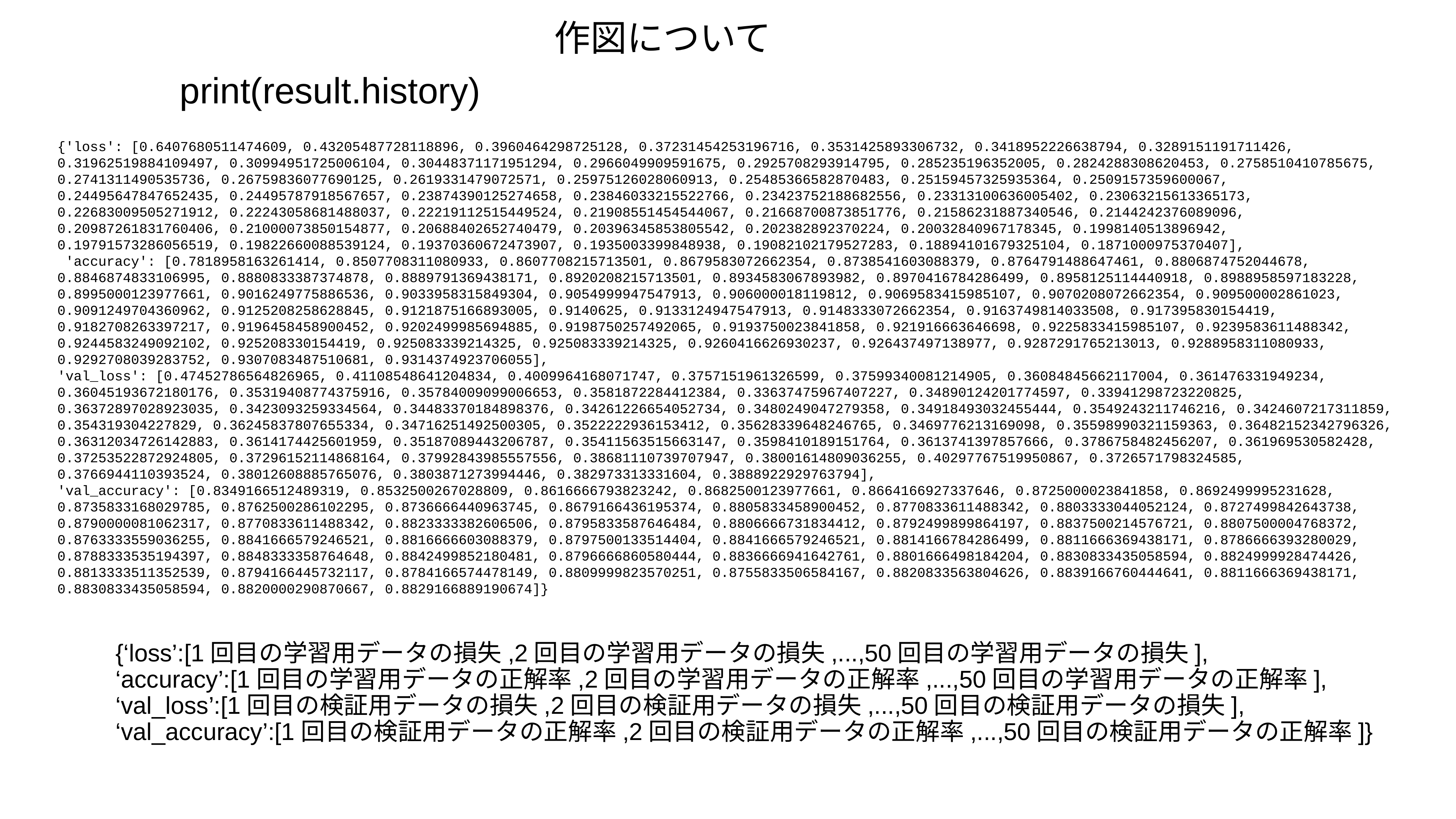

作図について
print(result.history)
{'loss': [0.6407680511474609, 0.43205487728118896, 0.3960464298725128, 0.37231454253196716, 0.3531425893306732, 0.3418952226638794, 0.3289151191711426, 0.31962519884109497, 0.30994951725006104, 0.30448371171951294, 0.2966049909591675, 0.2925708293914795, 0.285235196352005, 0.2824288308620453, 0.2758510410785675, 0.2741311490535736, 0.26759836077690125, 0.2619331479072571, 0.25975126028060913, 0.25485366582870483, 0.25159457325935364, 0.2509157359600067, 0.24495647847652435, 0.24495787918567657, 0.23874390125274658, 0.23846033215522766, 0.23423752188682556, 0.23313100636005402, 0.23063215613365173, 0.22683009505271912, 0.22243058681488037, 0.22219112515449524, 0.21908551454544067, 0.21668700873851776, 0.21586231887340546, 0.2144242376089096, 0.20987261831760406, 0.21000073850154877, 0.20688402652740479, 0.20396345853805542, 0.202382892370224, 0.20032840967178345, 0.1998140513896942, 0.19791573286056519, 0.19822660088539124, 0.19370360672473907, 0.1935003399848938, 0.19082102179527283, 0.18894101679325104, 0.1871000975370407],
 'accuracy': [0.7818958163261414, 0.8507708311080933, 0.8607708215713501, 0.8679583072662354, 0.8738541603088379, 0.8764791488647461, 0.8806874752044678, 0.8846874833106995, 0.8880833387374878, 0.8889791369438171, 0.8920208215713501, 0.8934583067893982, 0.8970416784286499, 0.8958125114440918, 0.8988958597183228, 0.8995000123977661, 0.9016249775886536, 0.9033958315849304, 0.9054999947547913, 0.906000018119812, 0.9069583415985107, 0.9070208072662354, 0.909500002861023, 0.9091249704360962, 0.9125208258628845, 0.9121875166893005, 0.9140625, 0.9133124947547913, 0.9148333072662354, 0.9163749814033508, 0.917395830154419, 0.9182708263397217, 0.9196458458900452, 0.9202499985694885, 0.9198750257492065, 0.9193750023841858, 0.921916663646698, 0.9225833415985107, 0.9239583611488342, 0.9244583249092102, 0.925208330154419, 0.925083339214325, 0.925083339214325, 0.9260416626930237, 0.926437497138977, 0.9287291765213013, 0.9288958311080933, 0.9292708039283752, 0.9307083487510681, 0.9314374923706055],
'val_loss': [0.47452786564826965, 0.41108548641204834, 0.4009964168071747, 0.3757151961326599, 0.37599340081214905, 0.36084845662117004, 0.361476331949234, 0.36045193672180176, 0.35319408774375916, 0.35784009099006653, 0.3581872284412384, 0.33637475967407227, 0.34890124201774597, 0.33941298723220825, 0.36372897028923035, 0.3423093259334564, 0.34483370184898376, 0.34261226654052734, 0.3480249047279358, 0.34918493032455444, 0.3549243211746216, 0.3424607217311859, 0.354319304227829, 0.36245837807655334, 0.34716251492500305, 0.3522222936153412, 0.35628339648246765, 0.3469776213169098, 0.35598990321159363, 0.36482152342796326, 0.36312034726142883, 0.3614174425601959, 0.35187089443206787, 0.35411563515663147, 0.3598410189151764, 0.3613741397857666, 0.3786758482456207, 0.361969530582428, 0.37253522872924805, 0.37296152114868164, 0.37992843985557556, 0.38681110739707947, 0.38001614809036255, 0.40297767519950867, 0.3726571798324585, 0.3766944110393524, 0.38012608885765076, 0.3803871273994446, 0.382973313331604, 0.3888922929763794],
'val_accuracy': [0.8349166512489319, 0.8532500267028809, 0.8616666793823242, 0.8682500123977661, 0.8664166927337646, 0.8725000023841858, 0.8692499995231628, 0.8735833168029785, 0.8762500286102295, 0.8736666440963745, 0.8679166436195374, 0.8805833458900452, 0.8770833611488342, 0.8803333044052124, 0.8727499842643738, 0.8790000081062317, 0.8770833611488342, 0.8823333382606506, 0.8795833587646484, 0.8806666731834412, 0.8792499899864197, 0.8837500214576721, 0.8807500004768372, 0.8763333559036255, 0.8841666579246521, 0.8816666603088379, 0.8797500133514404, 0.8841666579246521, 0.8814166784286499, 0.8811666369438171, 0.8786666393280029, 0.8788333535194397, 0.8848333358764648, 0.8842499852180481, 0.8796666860580444, 0.8836666941642761, 0.8801666498184204, 0.8830833435058594, 0.8824999928474426, 0.8813333511352539, 0.8794166445732117, 0.8784166574478149, 0.8809999823570251, 0.8755833506584167, 0.8820833563804626, 0.8839166760444641, 0.8811666369438171, 0.8830833435058594, 0.8820000290870667, 0.8829166889190674]}
{‘loss’:[1回目の学習用データの損失,2回目の学習用データの損失,...,50回目の学習用データの損失],
‘accuracy’:[1回目の学習用データの正解率,2回目の学習用データの正解率,...,50回目の学習用データの正解率],
‘val_loss’:[1回目の検証用データの損失,2回目の検証用データの損失,...,50回目の検証用データの損失],
‘val_accuracy’:[1回目の検証用データの正解率,2回目の検証用データの正解率,...,50回目の検証用データの正解率]}